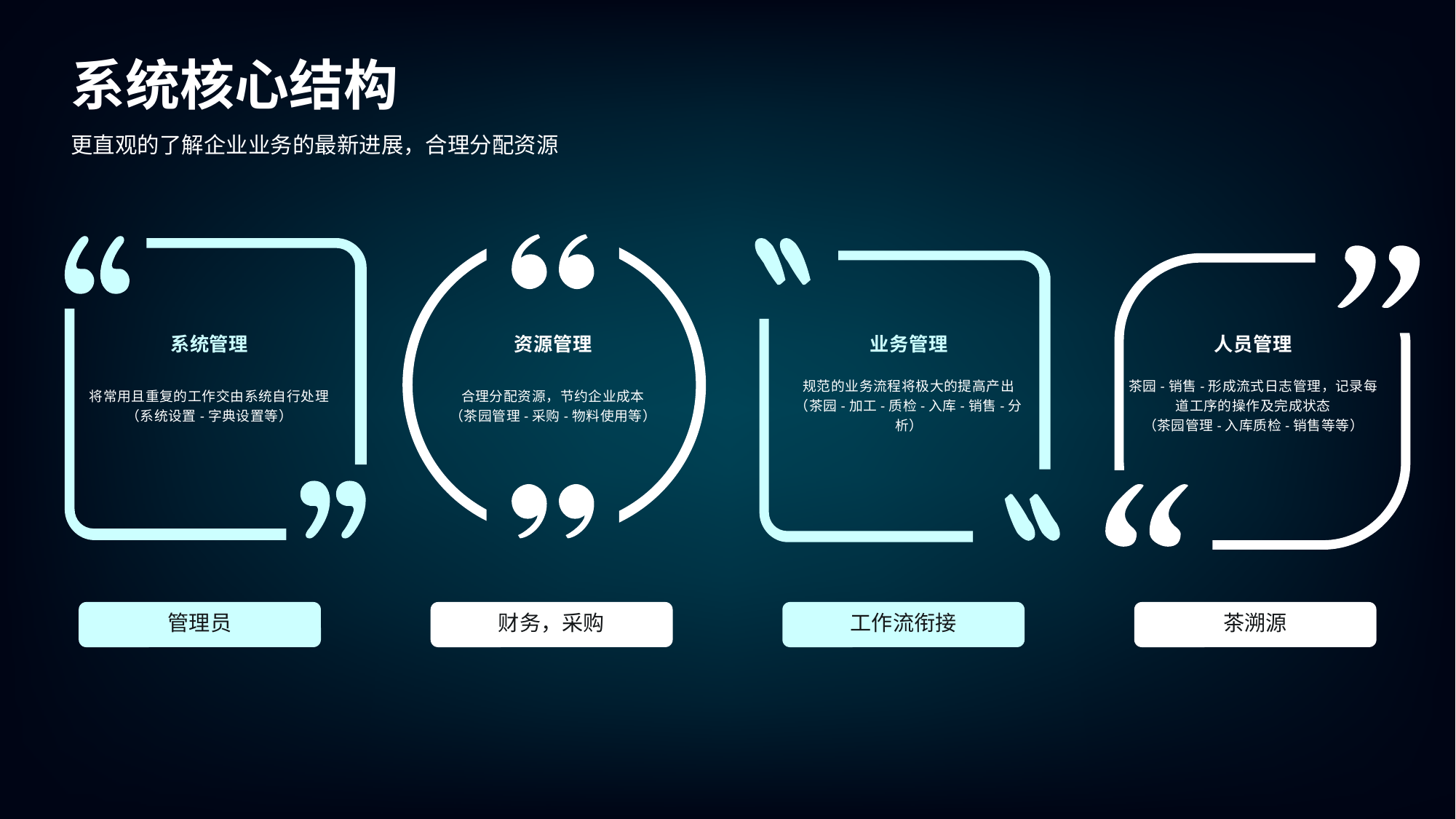

系统核心结构
更直观的了解企业业务的最新进展，合理分配资源

系统管理
资源管理
业务管理
人员管理
将常用且重复的工作交由系统自行处理
（系统设置-字典设置等）
合理分配资源，节约企业成本
（茶园管理-采购-物料使用等）
规范的业务流程将极大的提高产出
（茶园-加工-质检-入库-销售-分析）
茶园-销售-形成流式日志管理，记录每道工序的操作及完成状态
（茶园管理-入库质检-销售等等）
管理员

财务，采购
工作流衔接

茶溯源